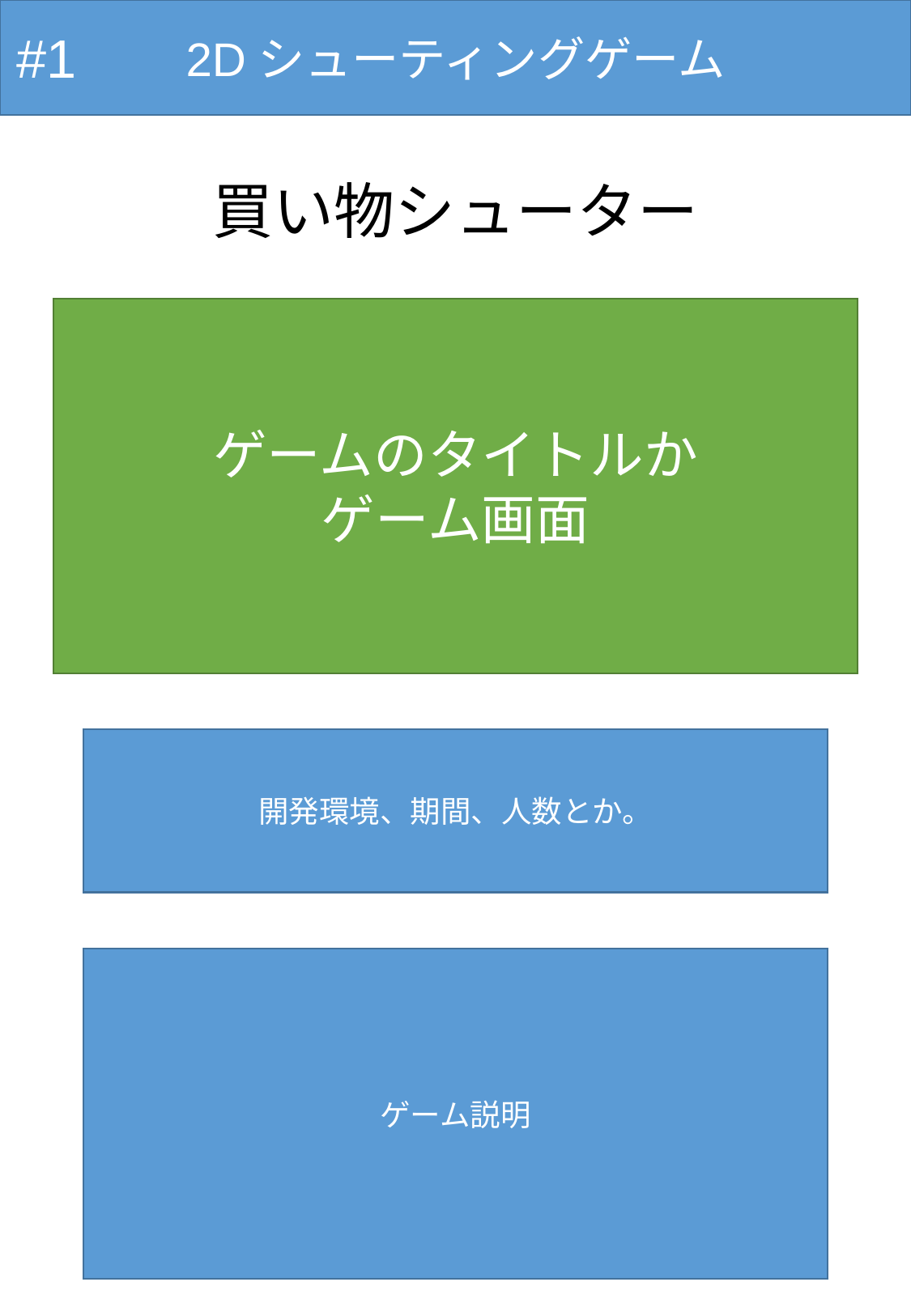

2Dシューティングゲーム
#1
買い物シューター
ゲームのタイトルか
ゲーム画面
開発環境、期間、人数とか。
ゲーム説明